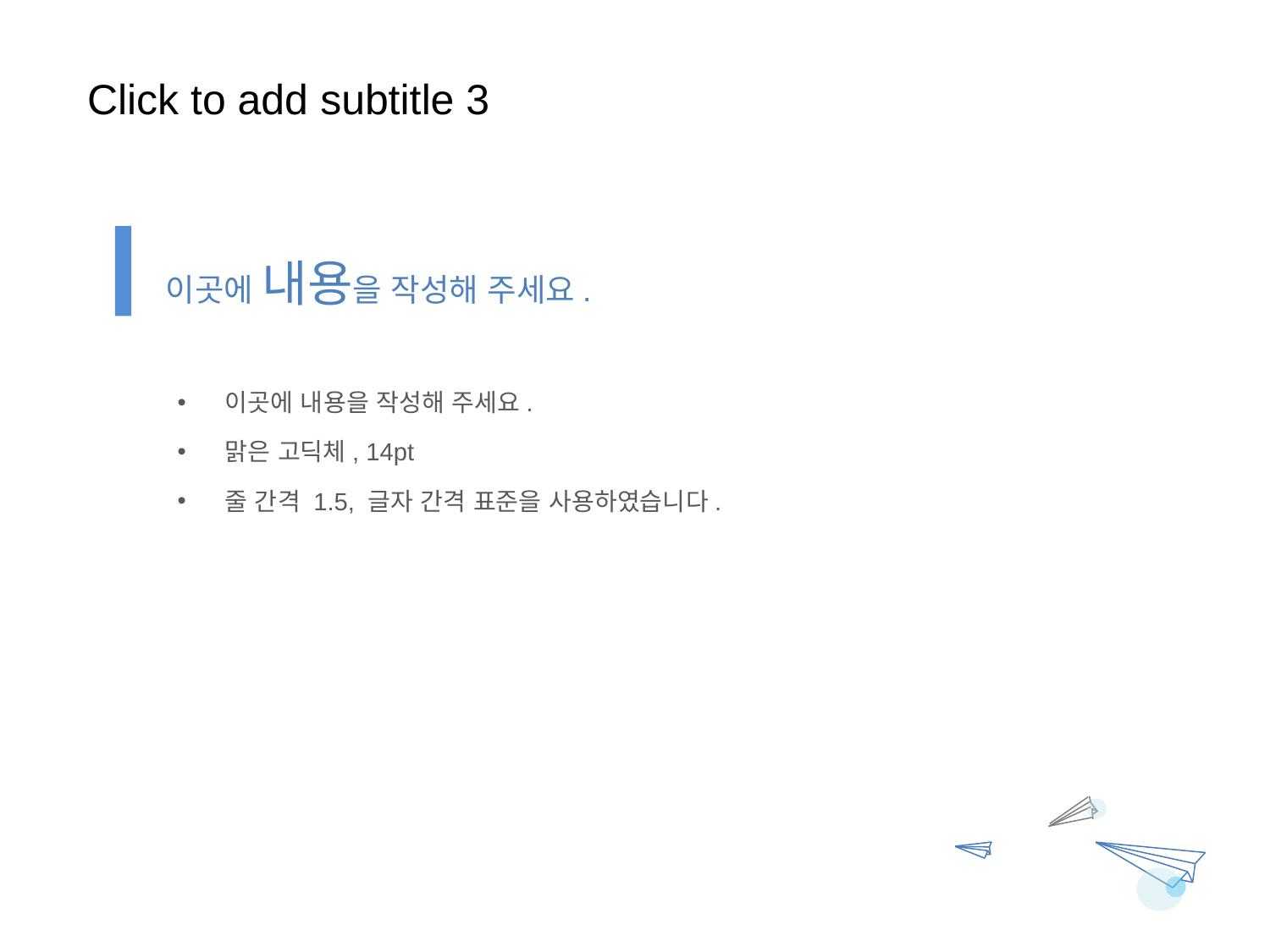

Click to add subtitle 3

이곳에 내용을 작성해 주세요.
이곳에 내용을 작성해 주세요.
맑은 고딕체, 14pt
줄 간격 1.5, 글자 간격 표준을 사용하였습니다.